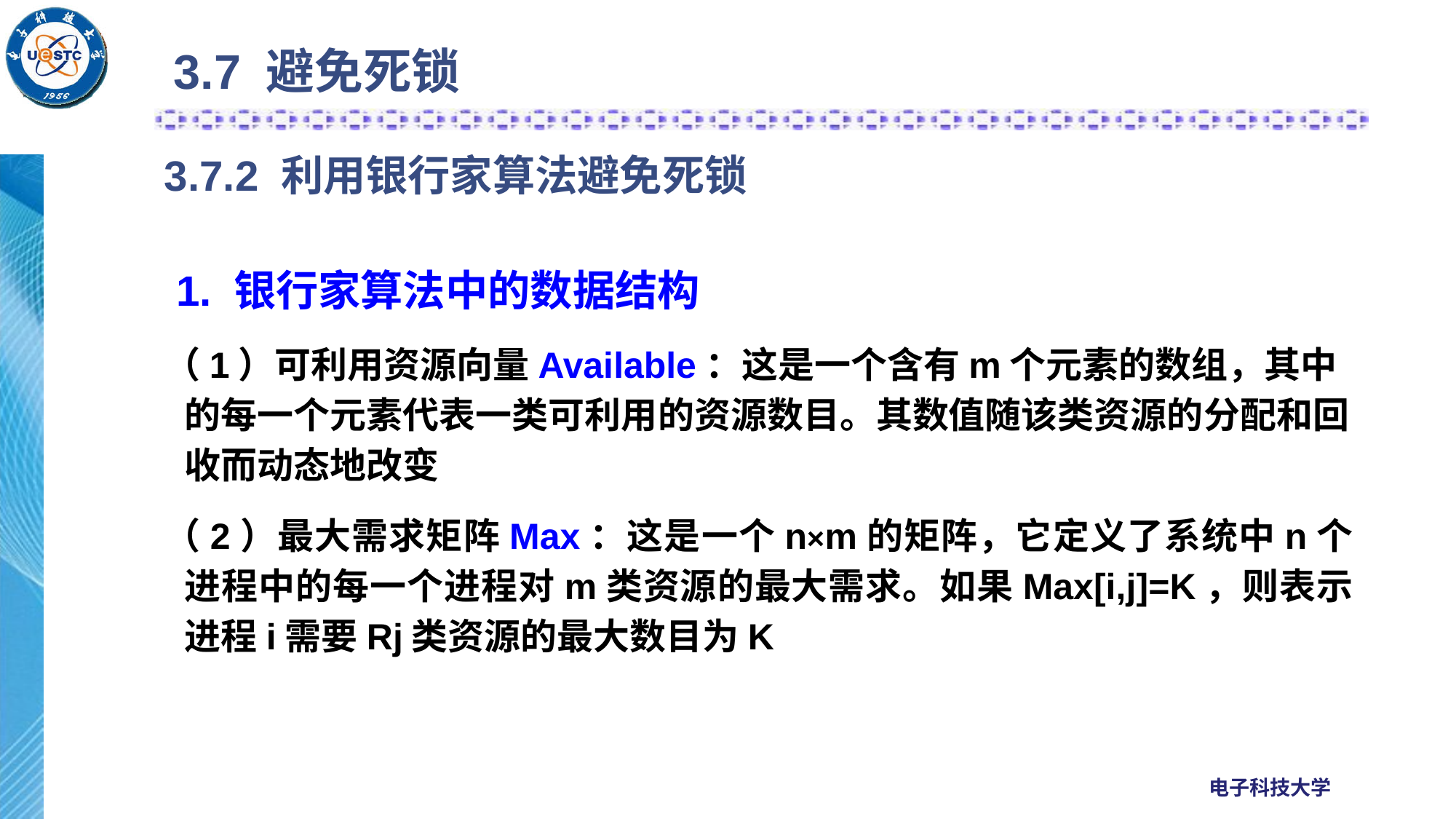

3.7 避免死锁
# 3.7.2 利用银行家算法避免死锁
 1. 银行家算法中的数据结构
（1）可利用资源向量Available：这是一个含有m个元素的数组，其中的每一个元素代表一类可利用的资源数目。其数值随该类资源的分配和回收而动态地改变
（2）最大需求矩阵Max：这是一个n×m的矩阵，它定义了系统中n个进程中的每一个进程对m类资源的最大需求。如果Max[i,j]=K，则表示进程i需要Rj类资源的最大数目为K